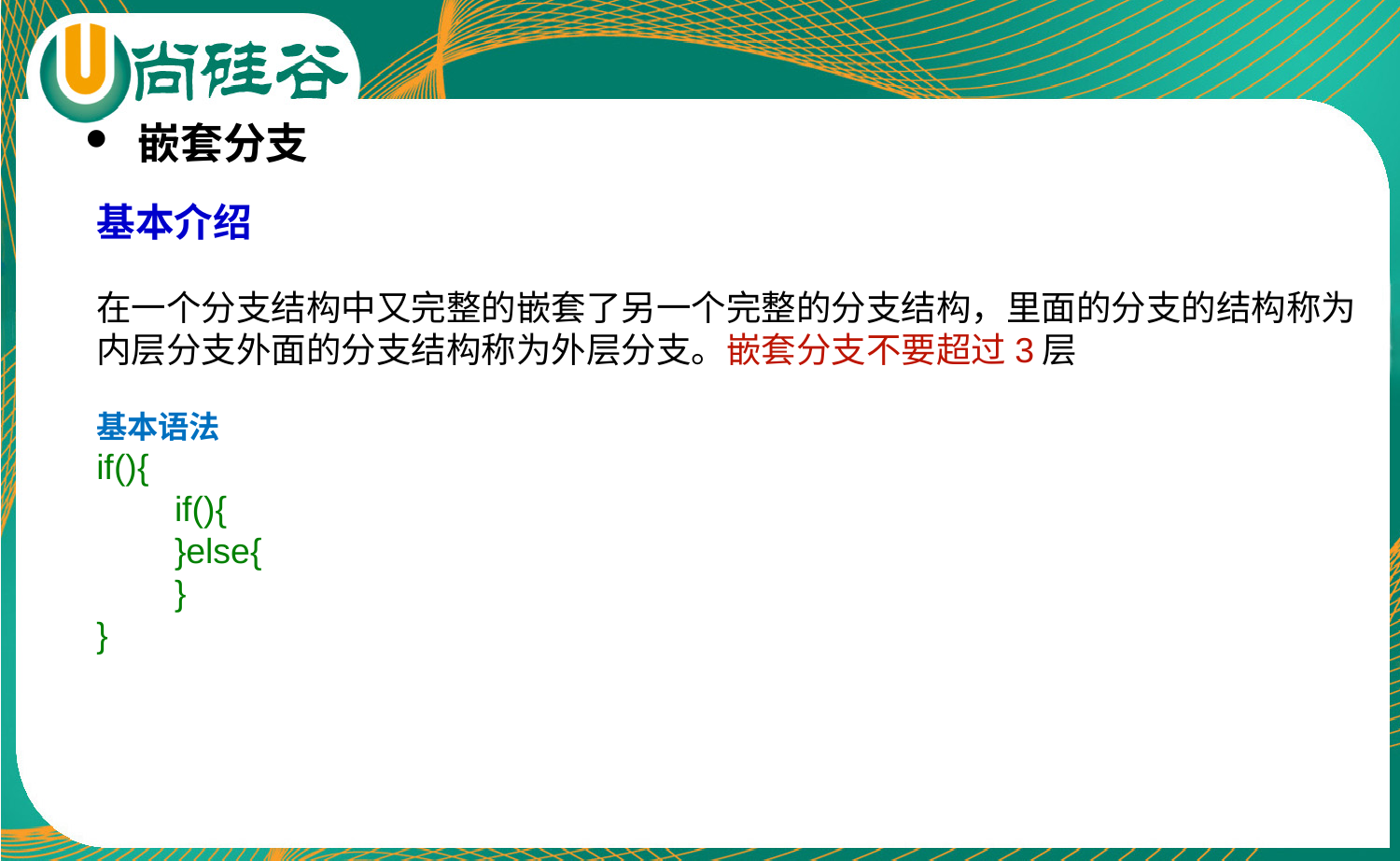

嵌套分支

基本介绍

在一个分支结构中又完整的嵌套了另一个完整的分支结构，里面的分支的结构称为内层分支外面的分支结构称为外层分支。嵌套分支不要超过3层

基本语法
if(){
        if(){
        }else{
        }
}